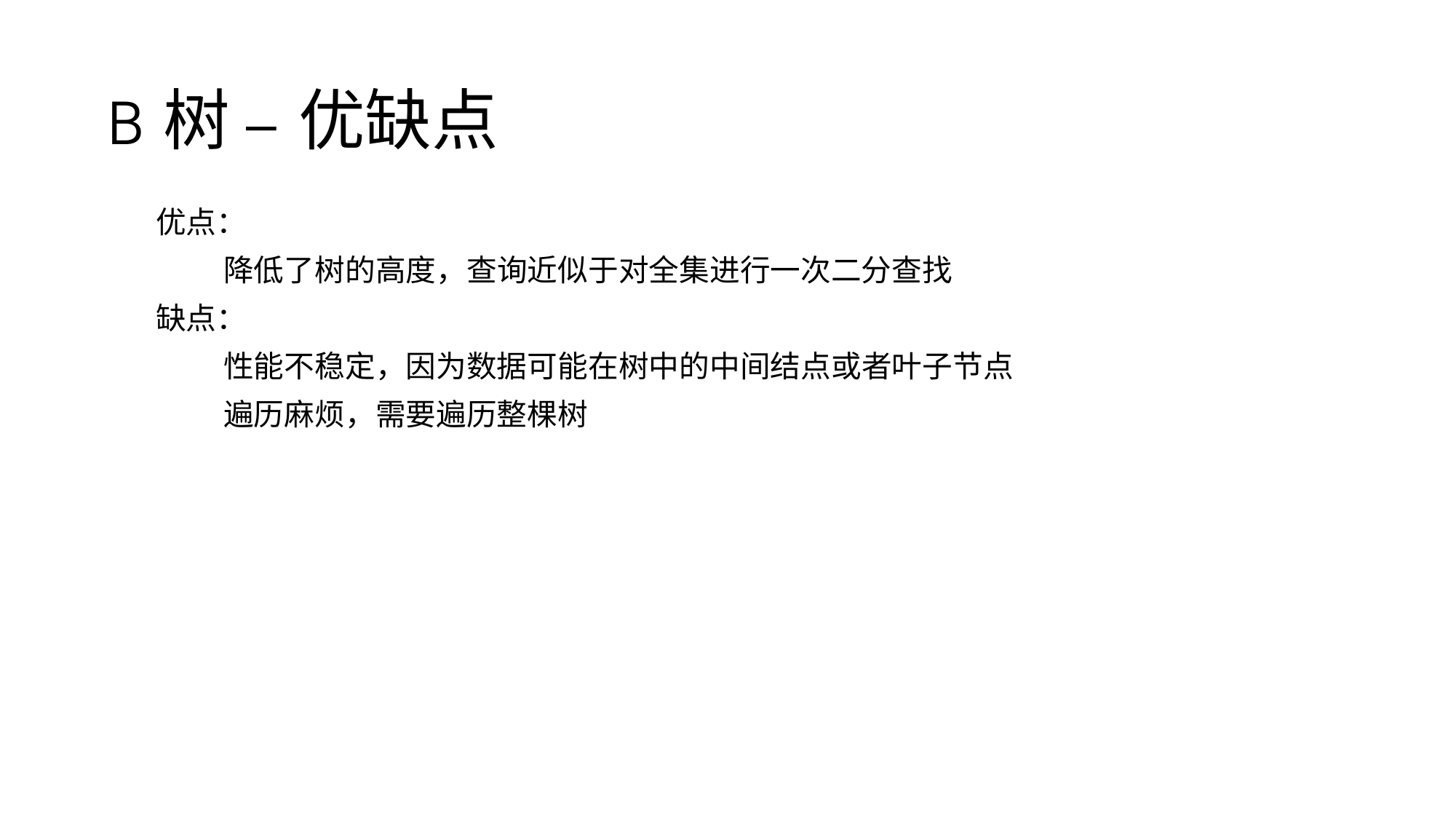

# B树-优缺点
优点：
         降低了树的高度，查询近似于对全集进行一次二分查找
缺点：
         性能不稳定，因为数据可能在树中的中间结点或者叶子节点
         遍历麻烦，需要遍历整棵树